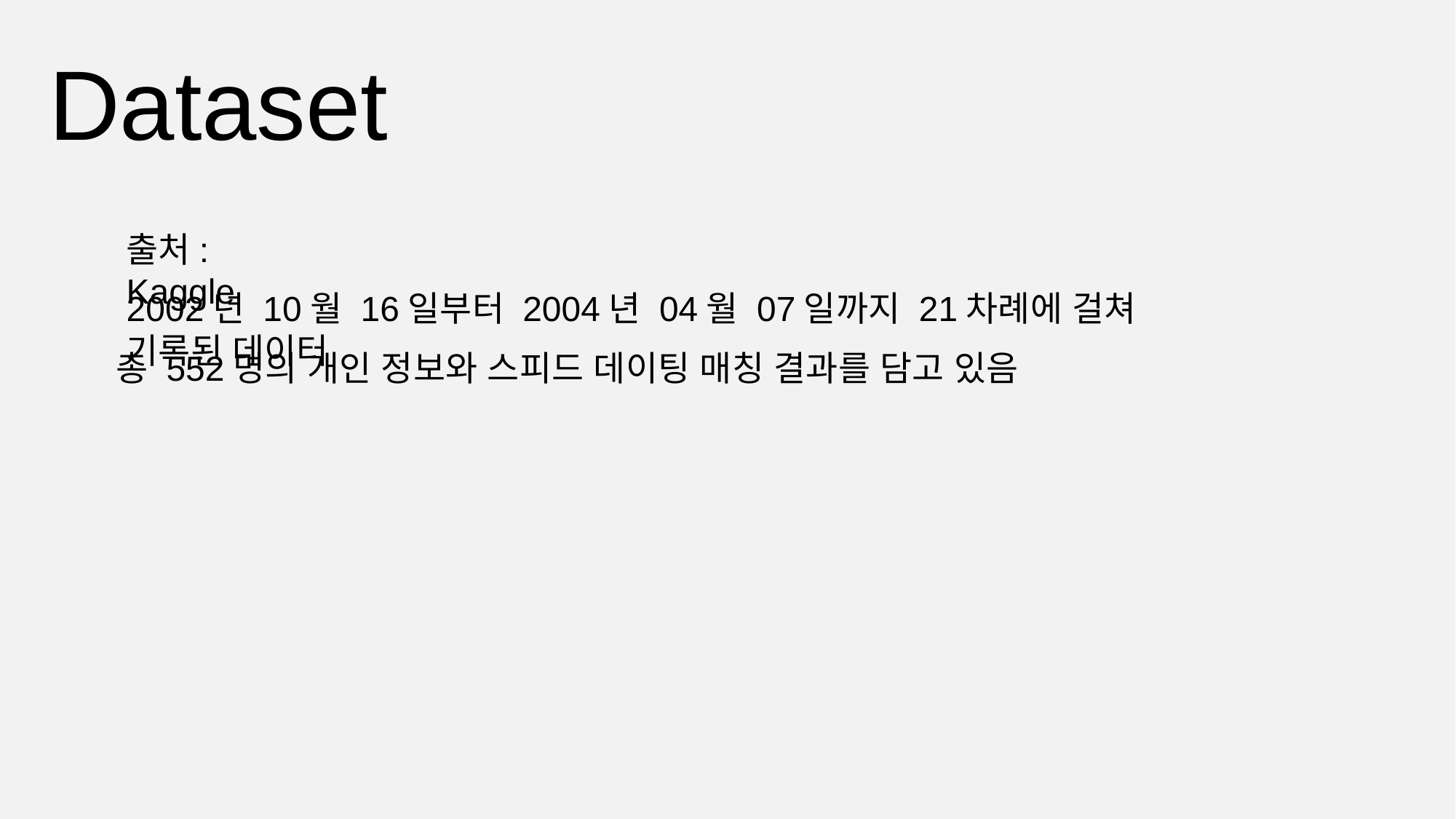

Dataset
출처: Kaggle
2002년 10월 16일부터 2004년 04월 07일까지 21차례에 걸쳐 기록된 데이터
총 552명의 개인 정보와 스피드 데이팅 매칭 결과를 담고 있음